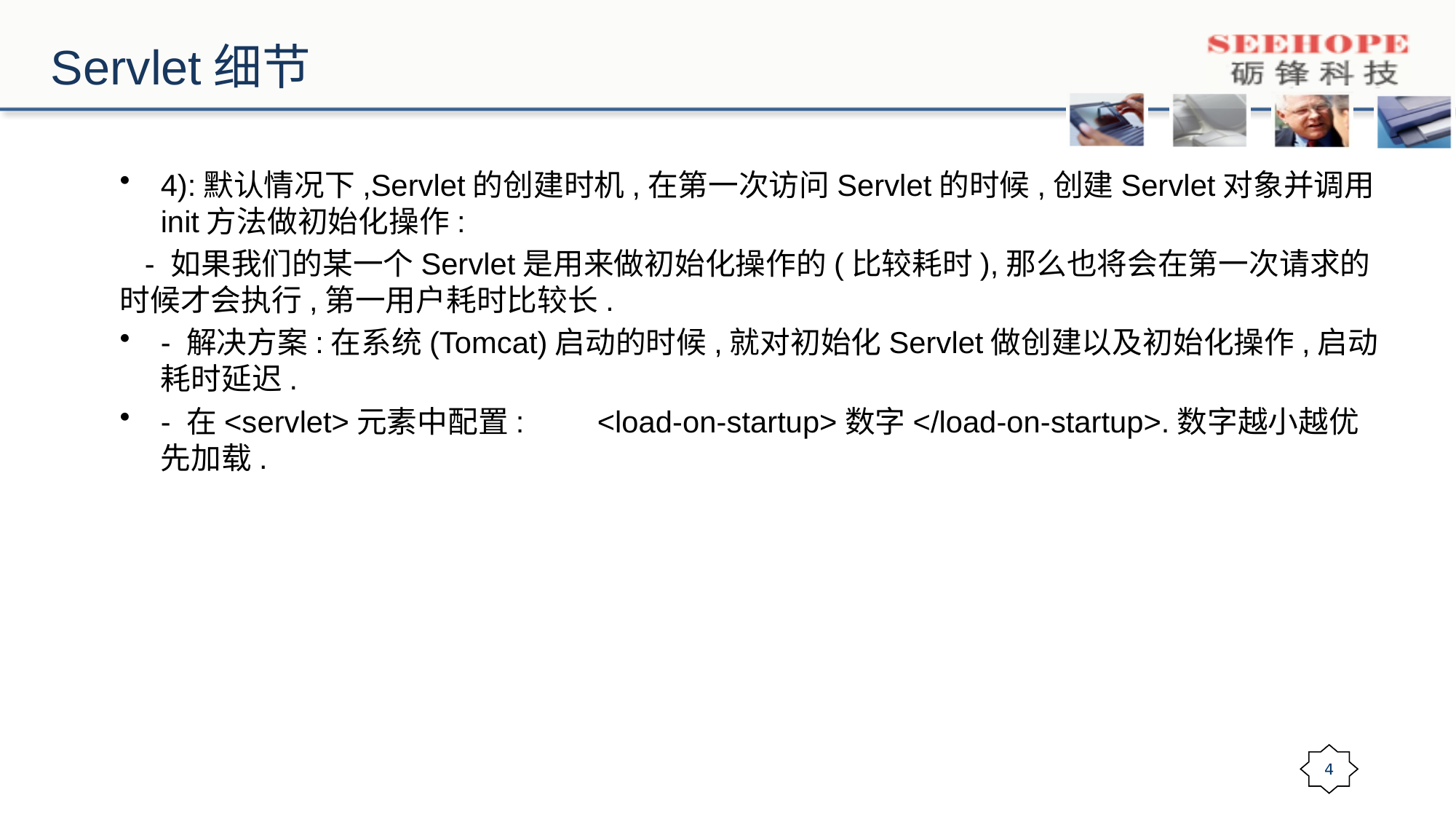

# Servlet细节
4):默认情况下,Servlet的创建时机,在第一次访问Servlet的时候,创建Servlet对象并调用init方法做初始化操作:
   - 如果我们的某一个Servlet是用来做初始化操作的(比较耗时),那么也将会在第一次请求的时候才会执行,第一用户耗时比较长.
- 解决方案:在系统(Tomcat)启动的时候,就对初始化Servlet做创建以及初始化操作,启动耗时延迟.
- 在<servlet>元素中配置:	<load-on-startup>数字</load-on-startup>.数字越小越优先加载.